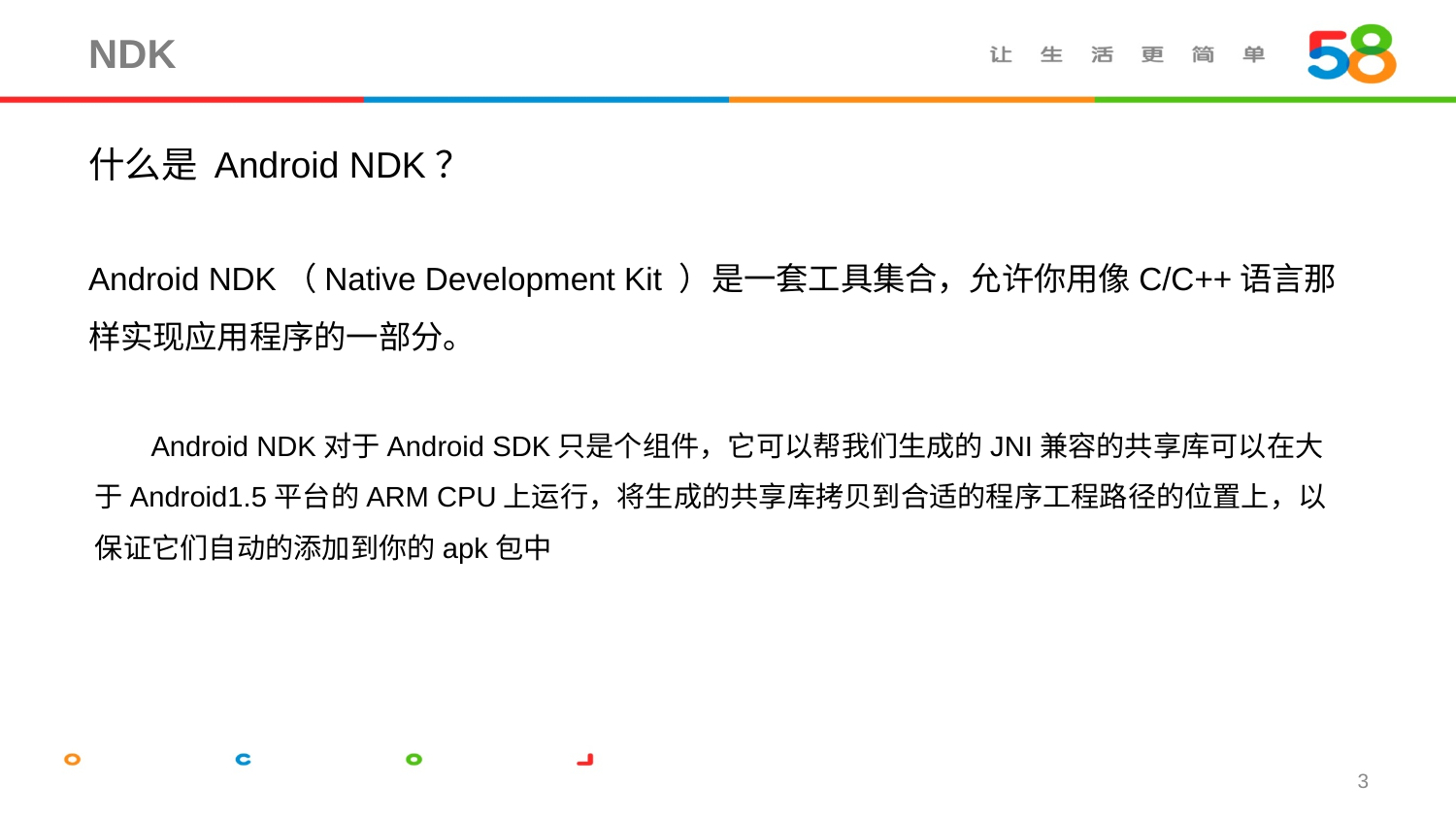

# NDK
什么是 Android NDK？
Android NDK（Native Development Kit ）是一套工具集合，允许你用像C/C++语言那样实现应用程序的一部分。
       Android NDK对于Android SDK只是个组件，它可以帮我们生成的JNI兼容的共享库可以在大于Android1.5平台的ARM CPU上运行，将生成的共享库拷贝到合适的程序工程路径的位置上，以保证它们自动的添加到你的apk包中
3